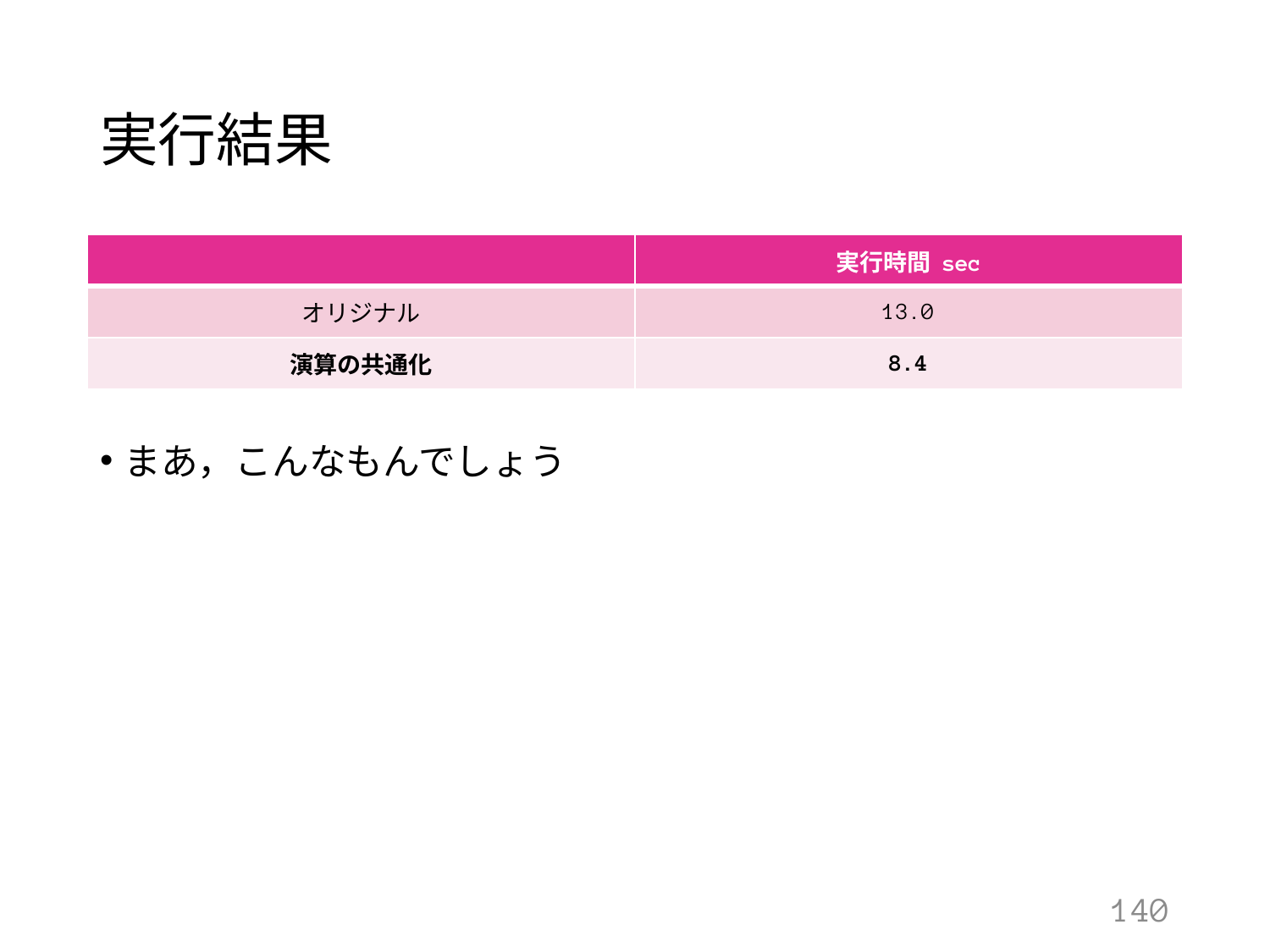

# 実行結果
|  | 実行時間 sec |
| --- | --- |
| オリジナル | 13.0 |
| 演算の共通化 | 8.4 |
まあ，こんなもんでしょう
140